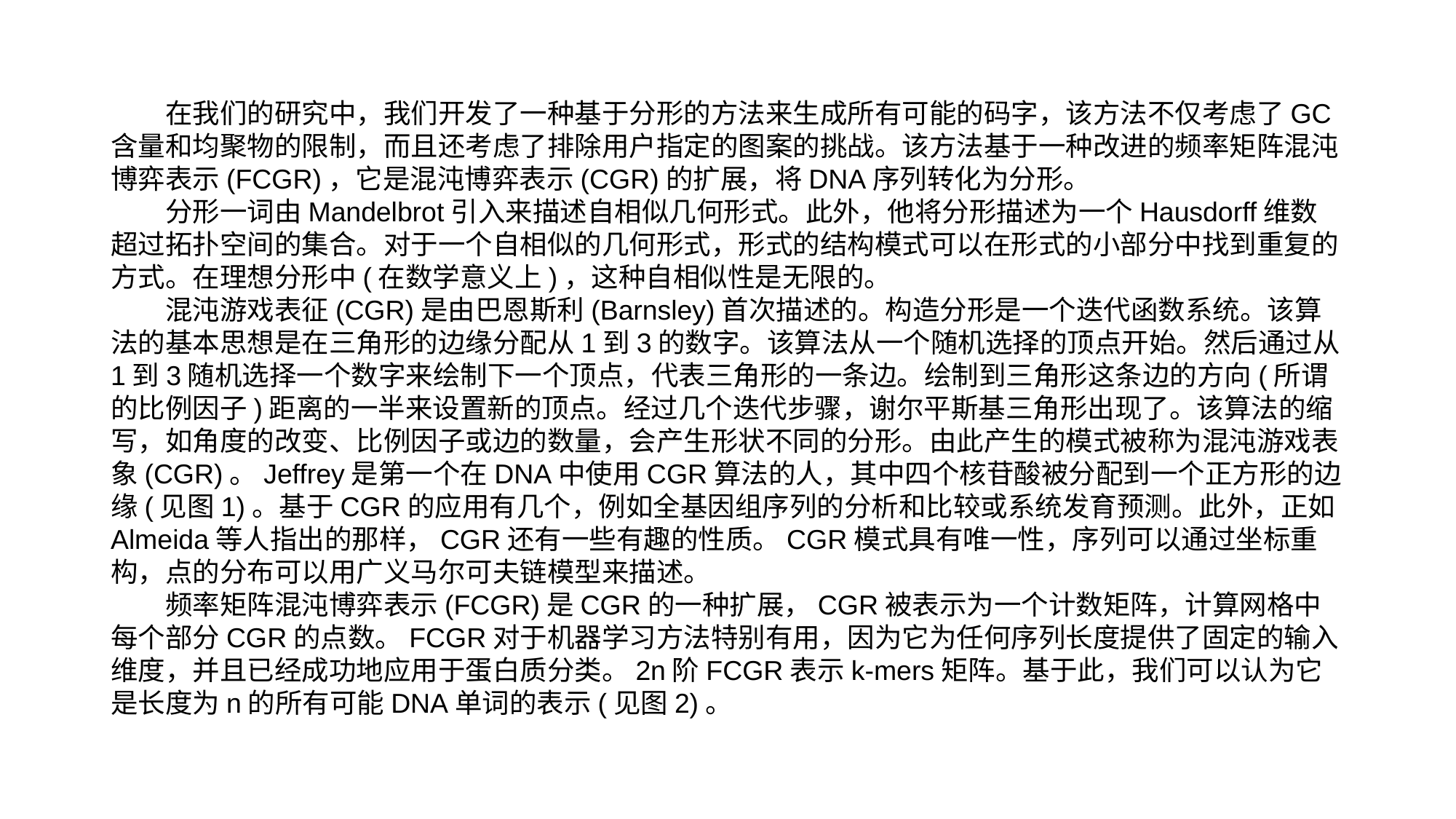

在我们的研究中，我们开发了一种基于分形的方法来生成所有可能的码字，该方法不仅考虑了GC含量和均聚物的限制，而且还考虑了排除用户指定的图案的挑战。该方法基于一种改进的频率矩阵混沌博弈表示(FCGR)，它是混沌博弈表示(CGR)的扩展，将DNA序列转化为分形。
分形一词由Mandelbrot引入来描述自相似几何形式。此外，他将分形描述为一个Hausdorff维数超过拓扑空间的集合。对于一个自相似的几何形式，形式的结构模式可以在形式的小部分中找到重复的方式。在理想分形中(在数学意义上)，这种自相似性是无限的。
混沌游戏表征(CGR)是由巴恩斯利(Barnsley)首次描述的。构造分形是一个迭代函数系统。该算法的基本思想是在三角形的边缘分配从1到3的数字。该算法从一个随机选择的顶点开始。然后通过从1到3随机选择一个数字来绘制下一个顶点，代表三角形的一条边。绘制到三角形这条边的方向(所谓的比例因子)距离的一半来设置新的顶点。经过几个迭代步骤，谢尔平斯基三角形出现了。该算法的缩写，如角度的改变、比例因子或边的数量，会产生形状不同的分形。由此产生的模式被称为混沌游戏表象(CGR)。Jeffrey是第一个在DNA中使用CGR算法的人，其中四个核苷酸被分配到一个正方形的边缘(见图1)。基于CGR的应用有几个，例如全基因组序列的分析和比较或系统发育预测。此外，正如Almeida等人指出的那样，CGR还有一些有趣的性质。CGR模式具有唯一性，序列可以通过坐标重构，点的分布可以用广义马尔可夫链模型来描述。
频率矩阵混沌博弈表示(FCGR)是CGR的一种扩展，CGR被表示为一个计数矩阵，计算网格中每个部分CGR的点数。FCGR对于机器学习方法特别有用，因为它为任何序列长度提供了固定的输入维度，并且已经成功地应用于蛋白质分类。2n阶FCGR表示k-mers矩阵。基于此，我们可以认为它是长度为n的所有可能DNA单词的表示(见图2)。